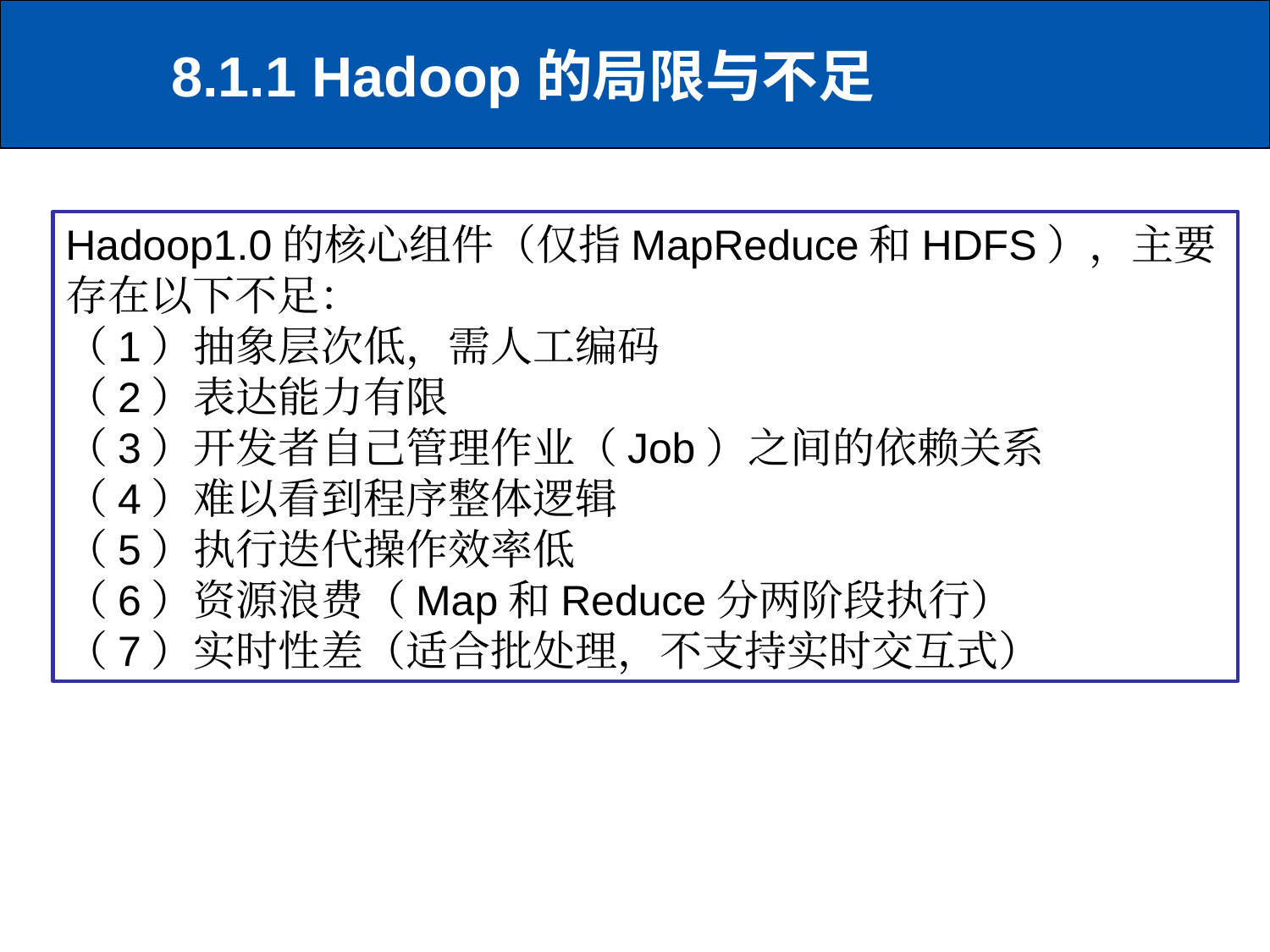

# 8.1.1 Hadoop的局限与不足
Hadoop1.0的核心组件（仅指MapReduce和HDFS），主要存在以下不足：
（1）抽象层次低，需人工编码
（2）表达能力有限
（3）开发者自己管理作业（Job）之间的依赖关系
（4）难以看到程序整体逻辑
（5）执行迭代操作效率低
（6）资源浪费（Map和Reduce分两阶段执行）
（7）实时性差（适合批处理，不支持实时交互式）